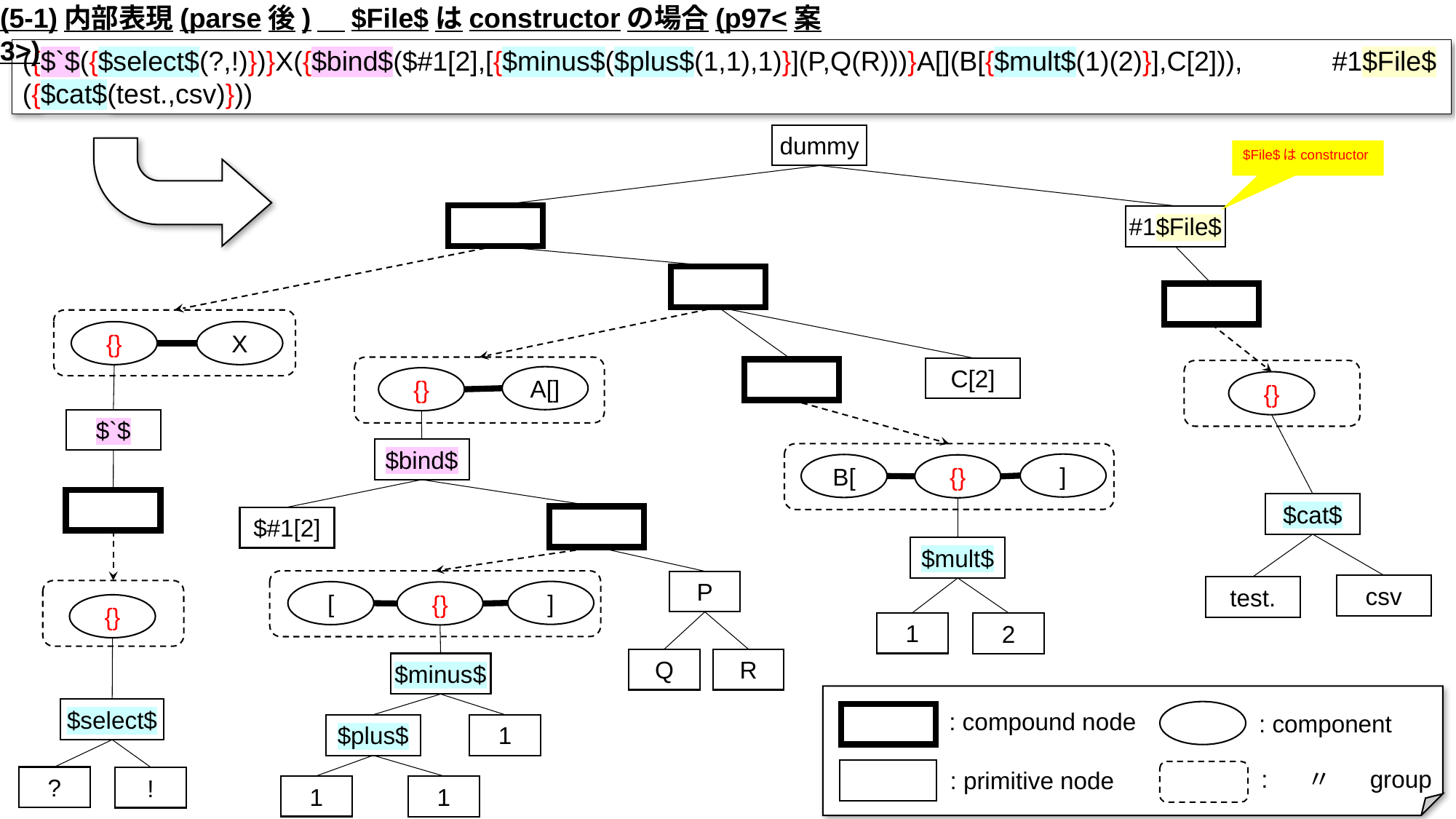

(5-1)内部表現(parse後)　$File$はconstructorの場合(p97<案3>)
({$`$({$select$(?,!)})}X({$bind$($#1[2],[{$minus$($plus$(1,1),1)}](P,Q(R)))}A[](B[{$mult$(1)(2)}],C[2])), 	#1$File$({$cat$(test.,csv)}))
dummy

$File$はconstructor

#1$File$

X
{}

C[2]

A[]
{}
{}
$`$
$bind$

]
B[
{}

$cat$

$#1[2]
$mult$

P
csv
test.

]
[
{}
{}
1
2
Q
R
$minus$

$select$
: compound node

: component

$plus$
1
:     〃      group

: primitive node

?
!
1
1